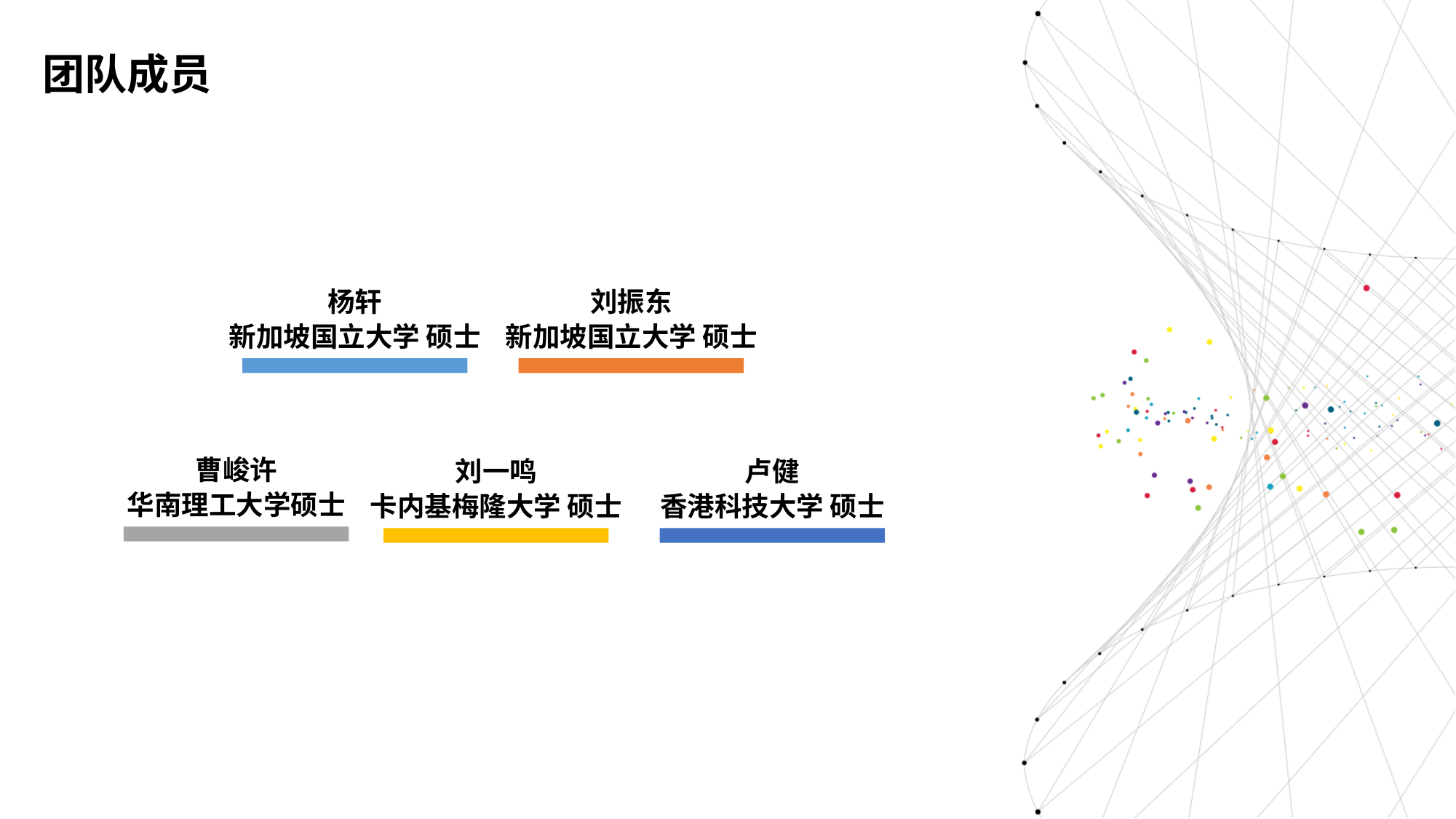

团队成员
杨轩
刘振东
新加坡国立大学 硕士
新加坡国立大学 硕士

曹峻许
刘一鸣
卢健
华南理工大学硕士
卡内基梅隆大学 硕士
香港科技大学 硕士